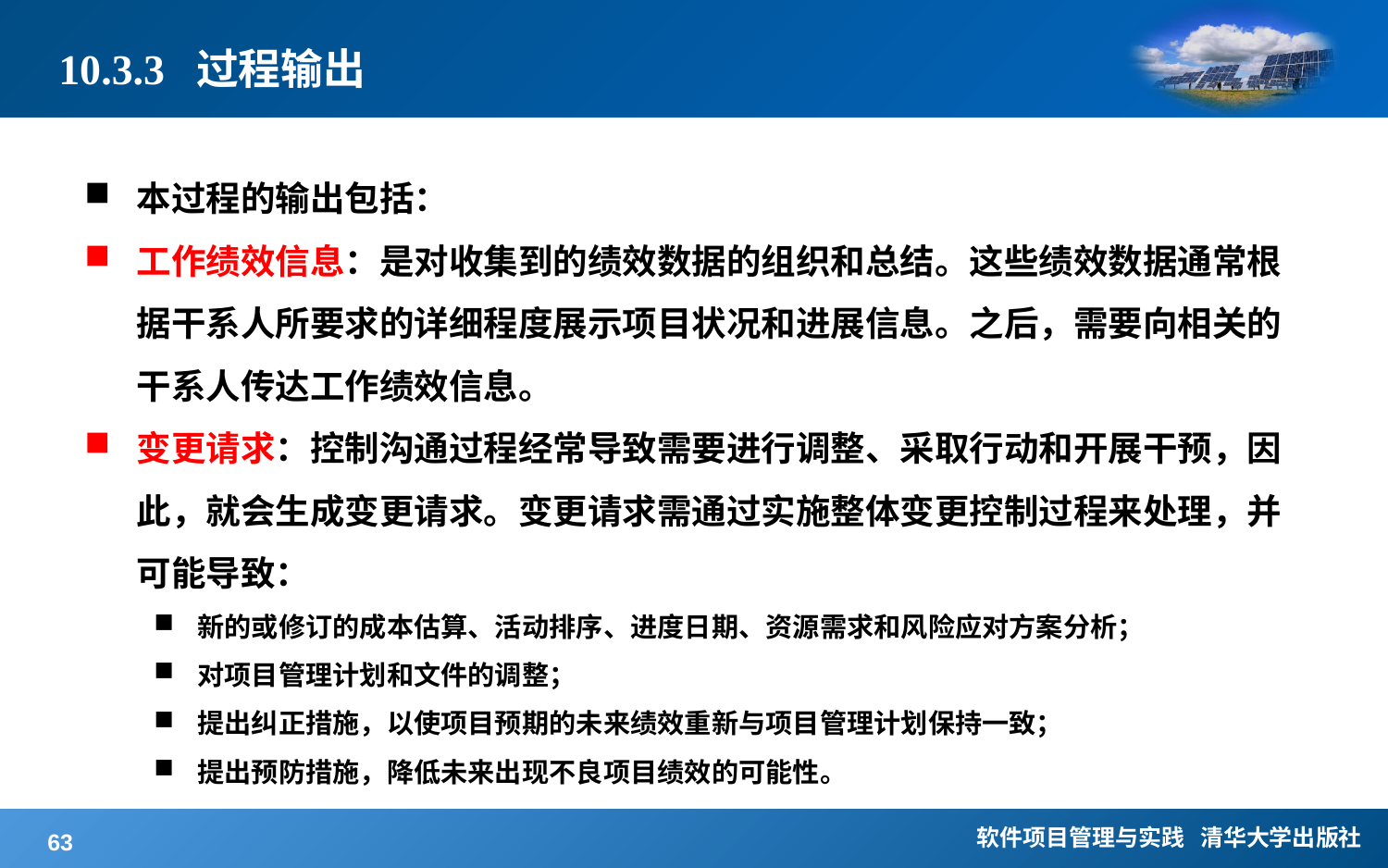

# 10.3.3  过程输出
本过程的输出包括：
工作绩效信息：是对收集到的绩效数据的组织和总结。这些绩效数据通常根据干系人所要求的详细程度展示项目状况和进展信息。之后，需要向相关的干系人传达工作绩效信息。
变更请求：控制沟通过程经常导致需要进行调整、采取行动和开展干预，因此，就会生成变更请求。变更请求需通过实施整体变更控制过程来处理，并可能导致：
新的或修订的成本估算、活动排序、进度日期、资源需求和风险应对方案分析；
对项目管理计划和文件的调整；
提出纠正措施，以使项目预期的未来绩效重新与项目管理计划保持一致；
提出预防措施，降低未来出现不良项目绩效的可能性。